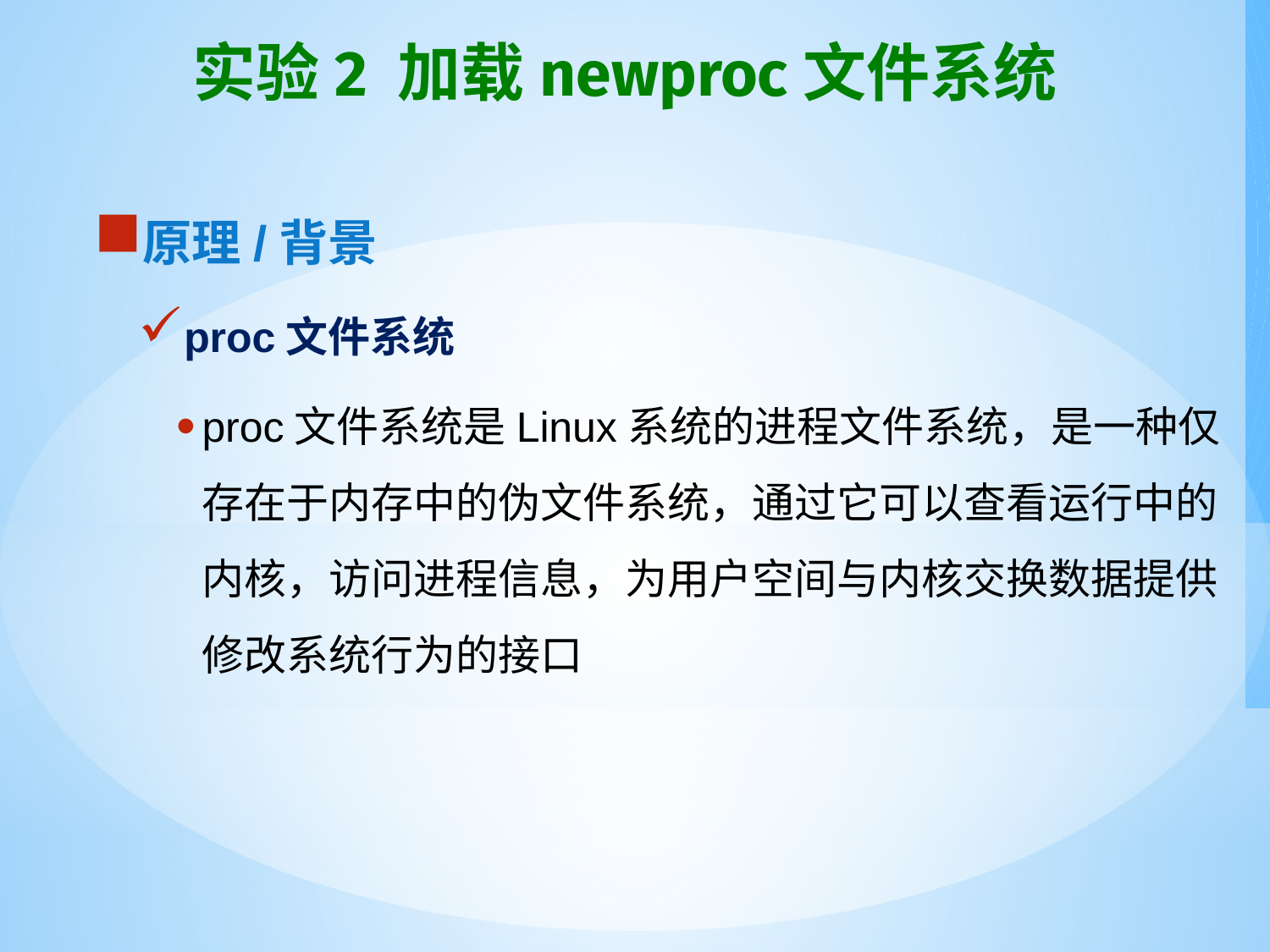

# 实验2 加载newproc文件系统
原理/背景
proc文件系统
proc文件系统是Linux系统的进程文件系统，是一种仅存在于内存中的伪文件系统，通过它可以查看运行中的内核，访问进程信息，为用户空间与内核交换数据提供修改系统行为的接口